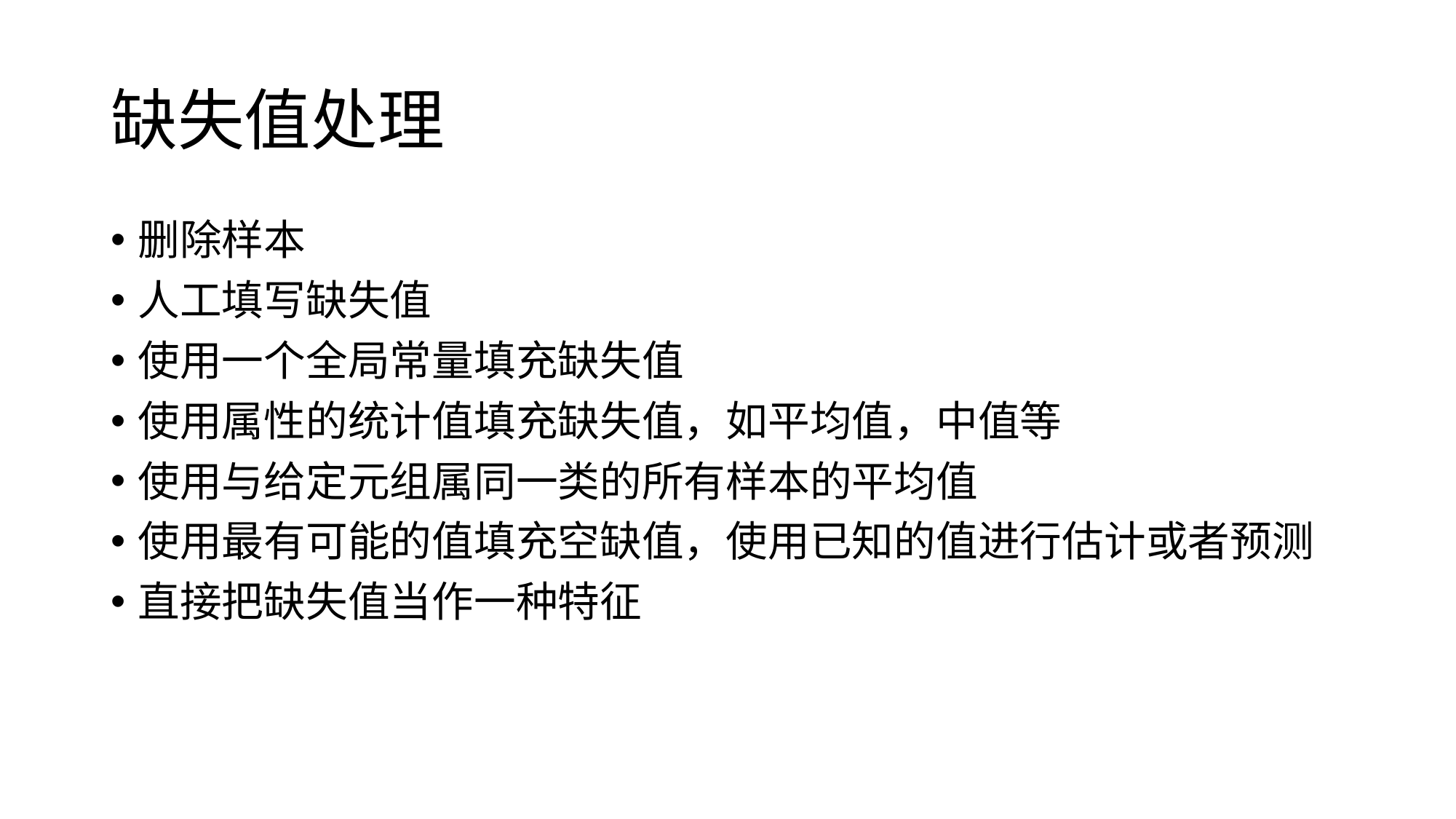

# 缺失值处理
删除样本
人工填写缺失值
使用一个全局常量填充缺失值
使用属性的统计值填充缺失值，如平均值，中值等
使用与给定元组属同一类的所有样本的平均值
使用最有可能的值填充空缺值，使用已知的值进行估计或者预测
直接把缺失值当作一种特征